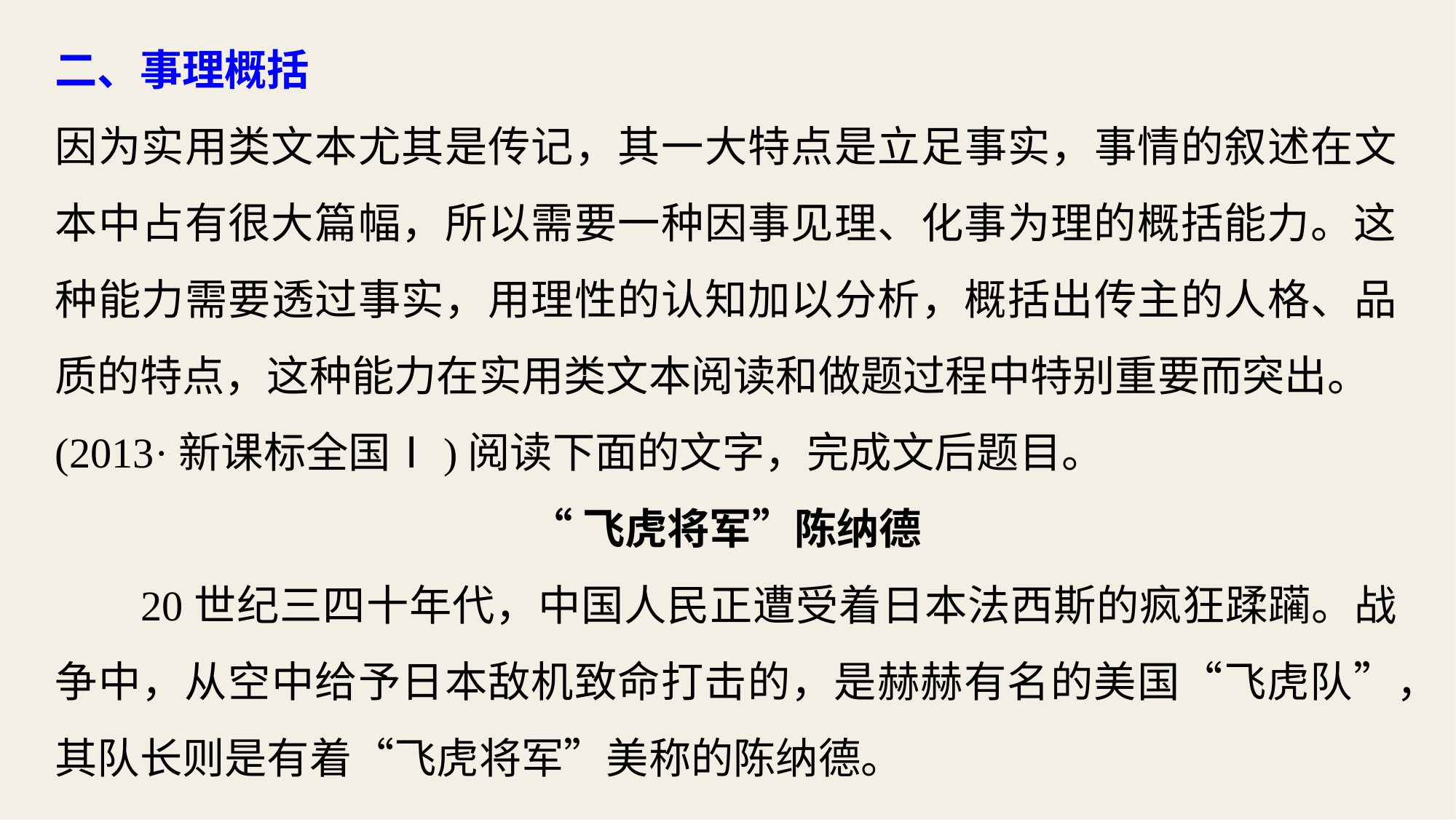

二、事理概括
因为实用类文本尤其是传记，其一大特点是立足事实，事情的叙述在文本中占有很大篇幅，所以需要一种因事见理、化事为理的概括能力。这种能力需要透过事实，用理性的认知加以分析，概括出传主的人格、品质的特点，这种能力在实用类文本阅读和做题过程中特别重要而突出。
(2013·新课标全国Ⅰ)阅读下面的文字，完成文后题目。
“飞虎将军”陈纳德
20世纪三四十年代，中国人民正遭受着日本法西斯的疯狂蹂躏。战争中，从空中给予日本敌机致命打击的，是赫赫有名的美国“飞虎队”，其队长则是有着“飞虎将军”美称的陈纳德。